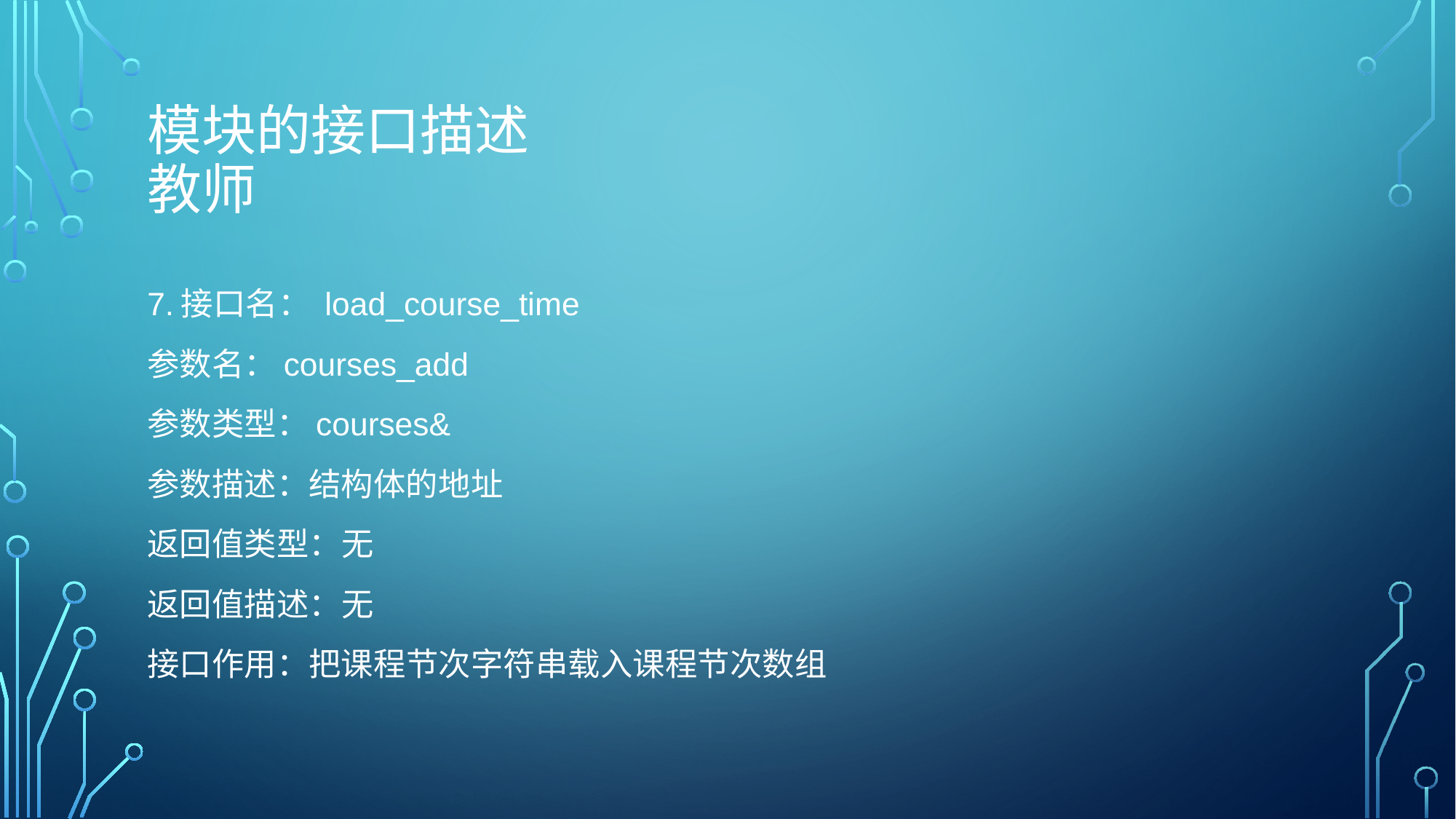

# 模块的接口描述 教师

7.接口名： load_course_time
参数名：courses_add
参数类型：courses&
参数描述：结构体的地址
返回值类型：无
返回值描述：无
接口作用：把课程节次字符串载入课程节次数组